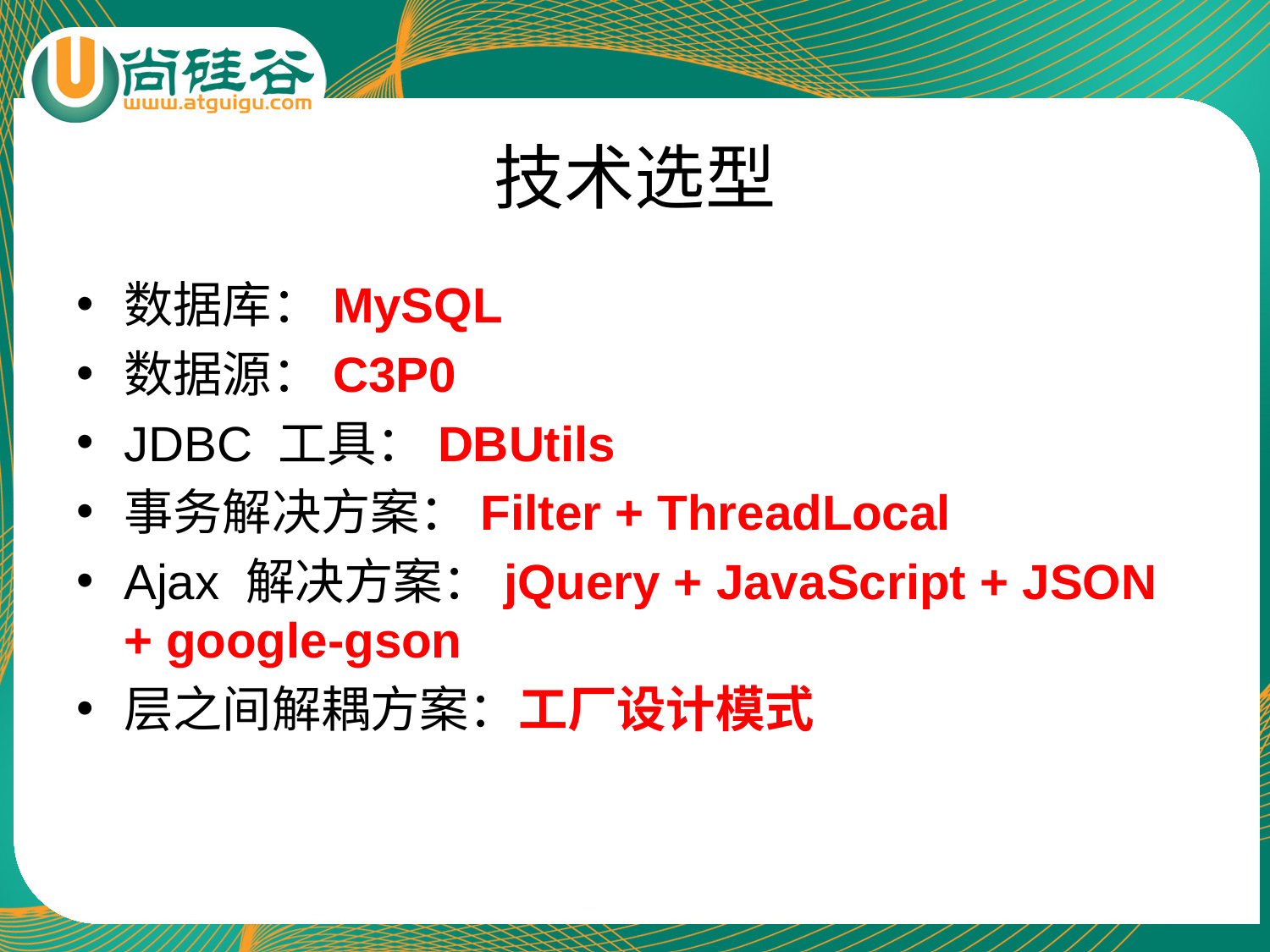

# 技术选型
数据库：MySQL
数据源：C3P0
JDBC 工具：DBUtils
事务解决方案：Filter + ThreadLocal
Ajax 解决方案：jQuery + JavaScript + JSON + google-gson
层之间解耦方案：工厂设计模式